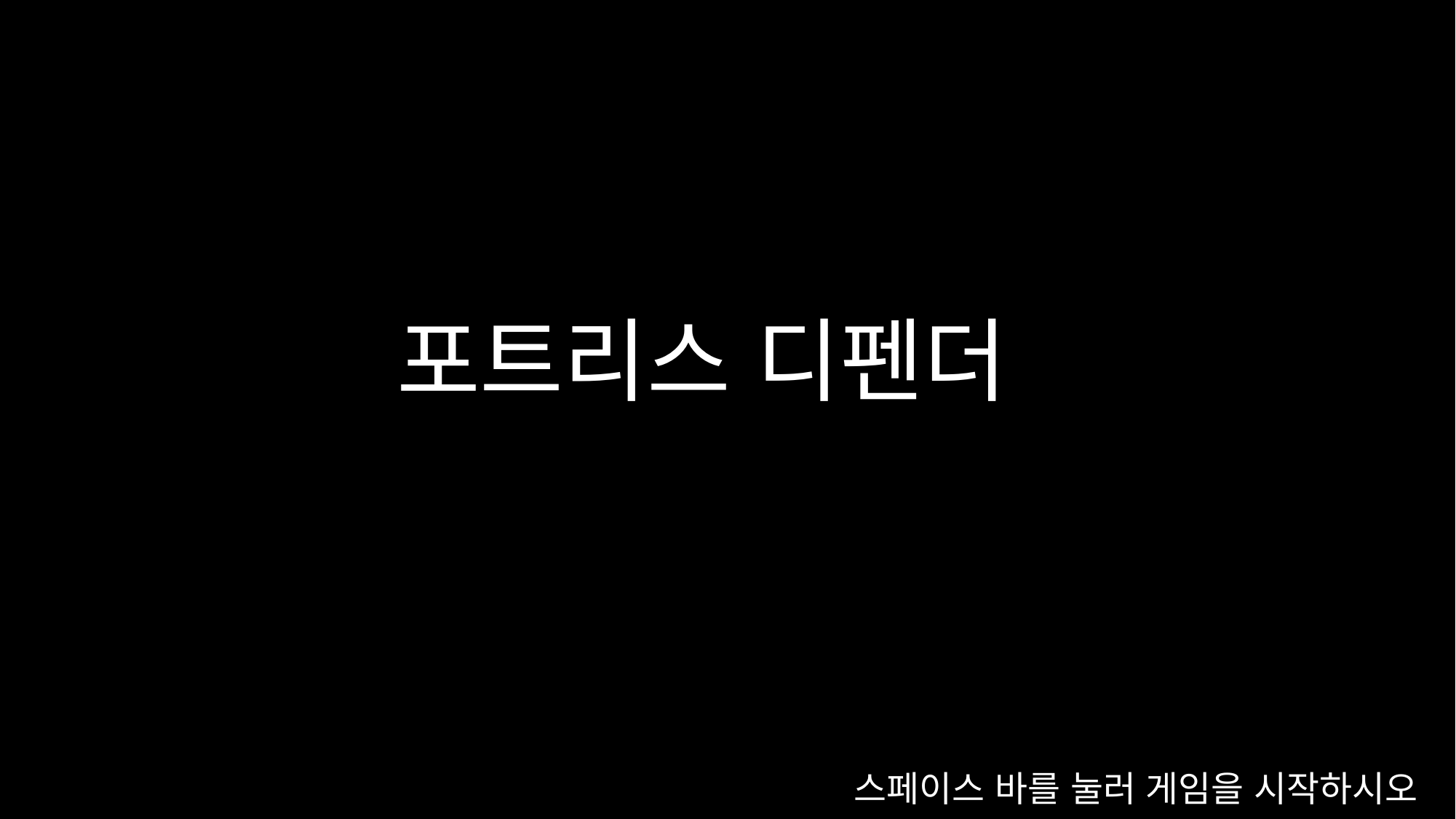

# 포트리스 디펜더
스페이스 바를 눌러 게임을 시작하시오